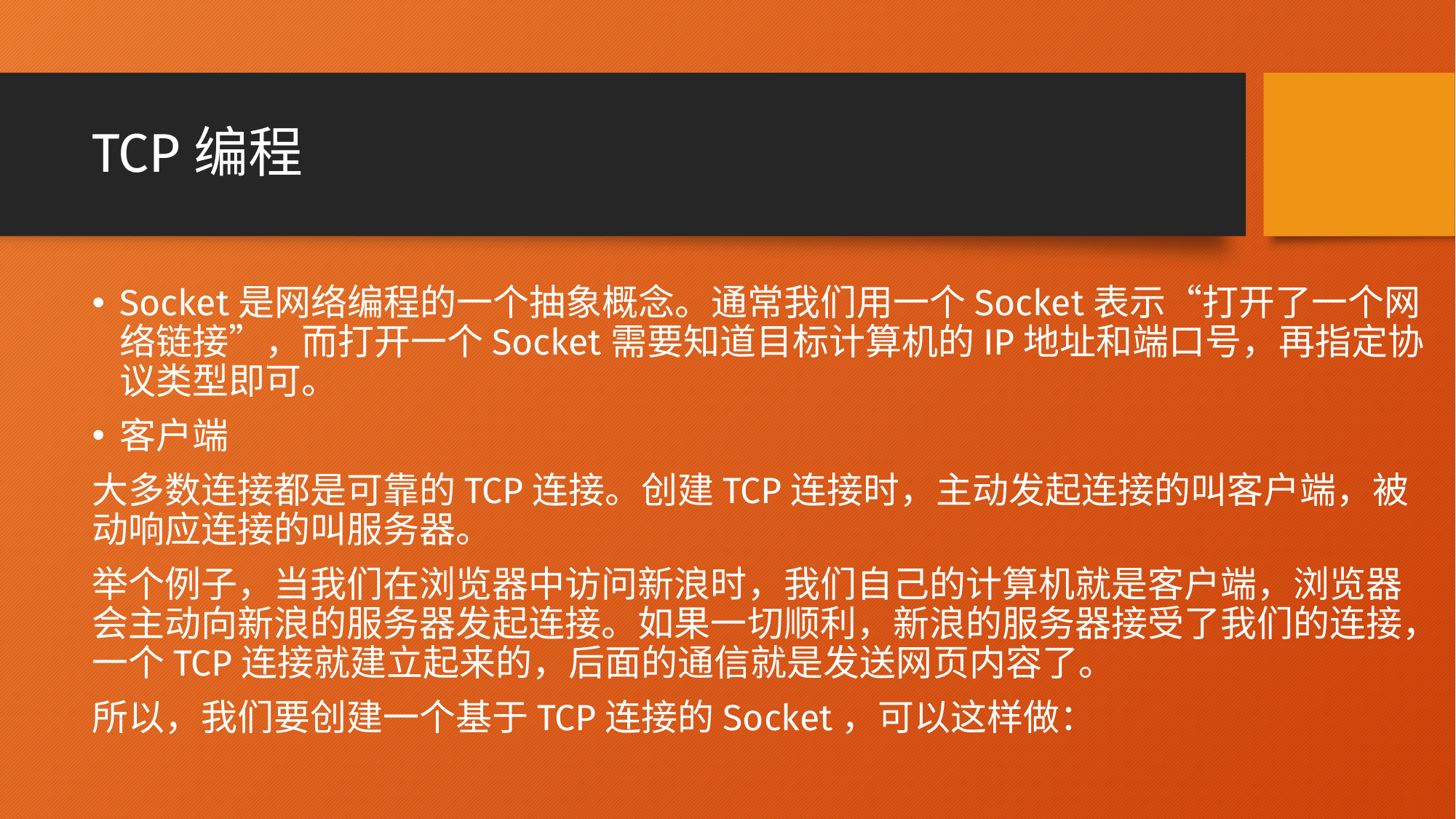

# TCP编程
Socket是网络编程的一个抽象概念。通常我们用一个Socket表示“打开了一个网络链接”，而打开一个Socket需要知道目标计算机的IP地址和端口号，再指定协议类型即可。
客户端
大多数连接都是可靠的TCP连接。创建TCP连接时，主动发起连接的叫客户端，被动响应连接的叫服务器。
举个例子，当我们在浏览器中访问新浪时，我们自己的计算机就是客户端，浏览器会主动向新浪的服务器发起连接。如果一切顺利，新浪的服务器接受了我们的连接，一个TCP连接就建立起来的，后面的通信就是发送网页内容了。
所以，我们要创建一个基于TCP连接的Socket，可以这样做：